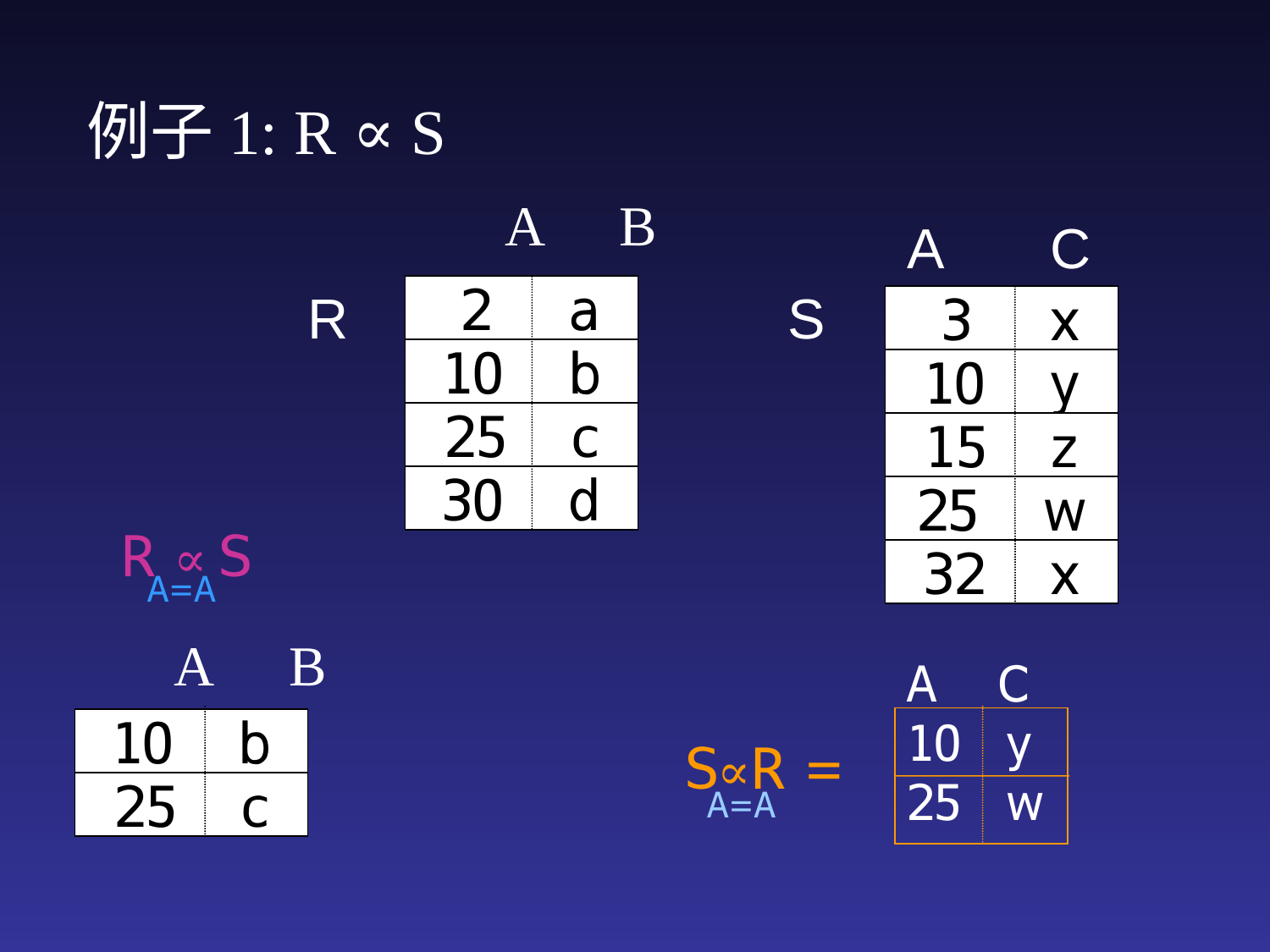

# 例子1: R ∝ S
		 A	B
A	 C
R
 2	a

10   	b
25	c
30	d
S
 3	x
10   	y
15	z
25	w
32	x

R ∝ S
A=A
		 A	B
A    C
10   y
25   w

10   	b
25	c

S∝R =
A=A